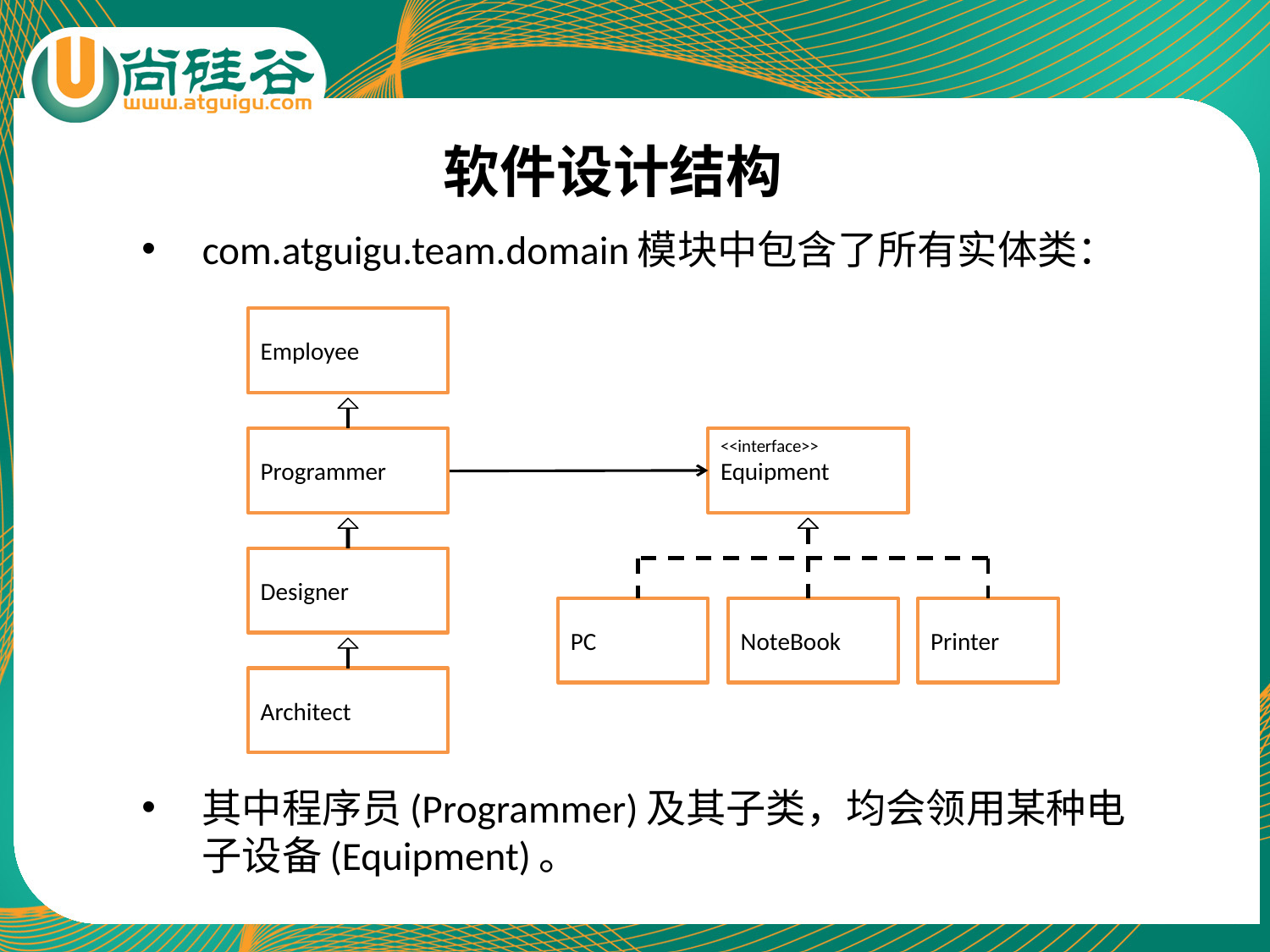

软件设计结构
com.atguigu.team.domain模块中包含了所有实体类：

其中程序员(Programmer)及其子类，均会领用某种电子设备(Equipment)。

Employee

Programmer

<<interface>>
Equipment

Designer

PC

NoteBook

Printer

Architect